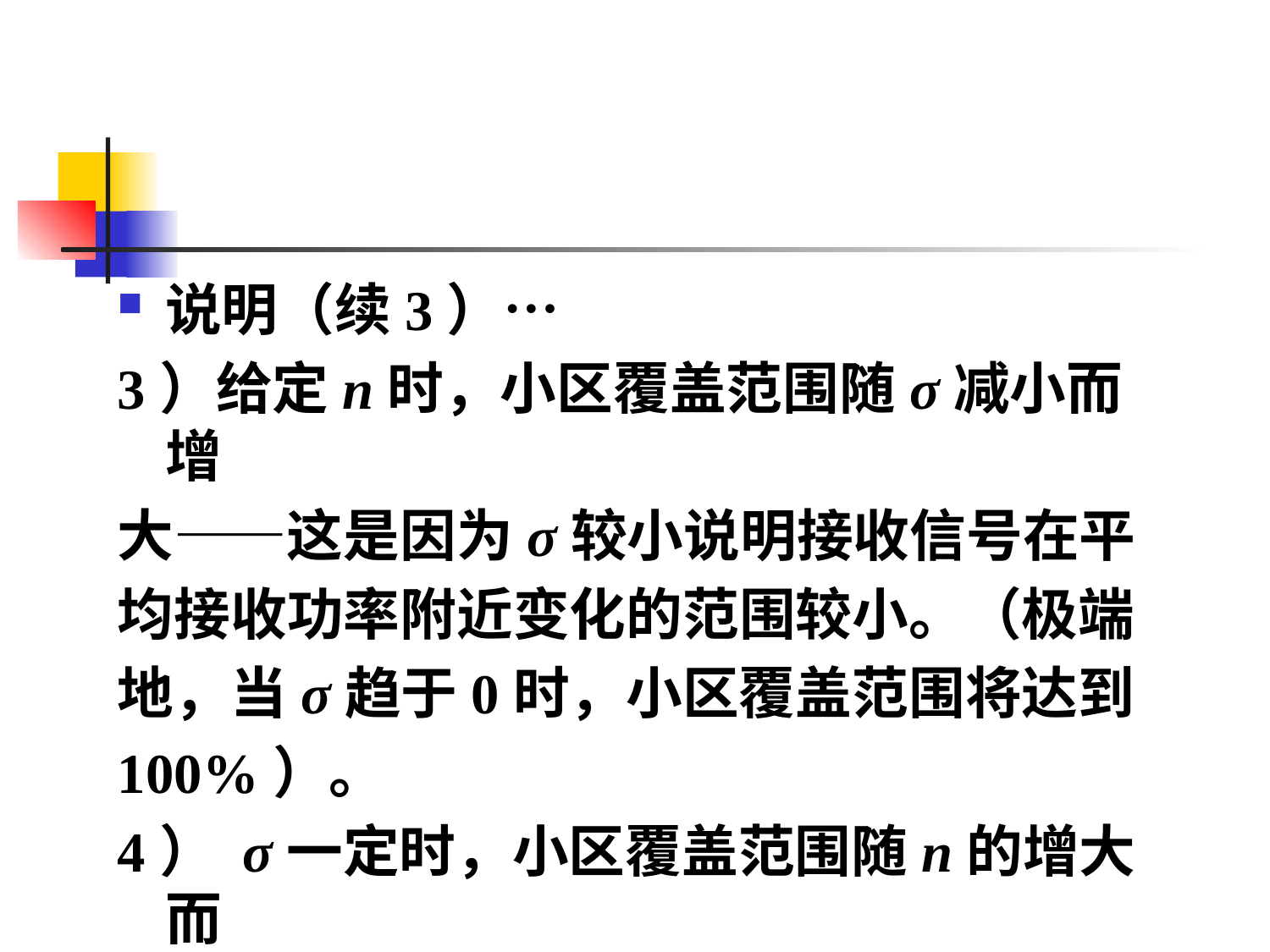

#
说明（续3）…
3）给定n时，小区覆盖范围随σ减小而增
大——这是因为σ较小说明接收信号在平
均接收功率附近变化的范围较小。（极端
地，当σ趋于0时，小区覆盖范围将达到
100%）。
4） σ一定时，小区覆盖范围随n的增大而
增加。